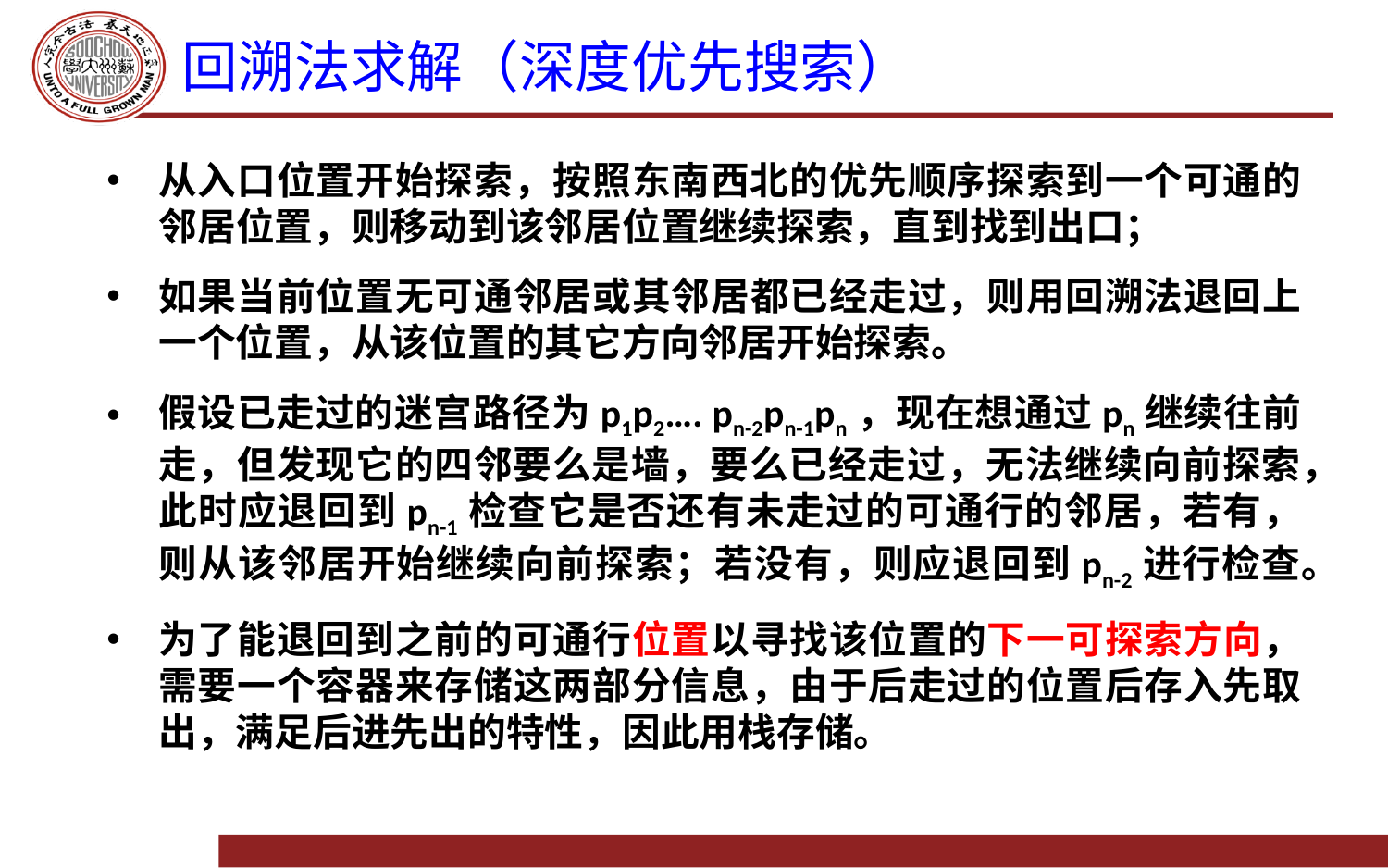

# 回溯法求解（深度优先搜索）
从入口位置开始探索，按照东南西北的优先顺序探索到一个可通的邻居位置，则移动到该邻居位置继续探索，直到找到出口；
如果当前位置无可通邻居或其邻居都已经走过，则用回溯法退回上一个位置，从该位置的其它方向邻居开始探索。
假设已走过的迷宫路径为p1p2…. pn-2pn-1pn，现在想通过pn继续往前走，但发现它的四邻要么是墙，要么已经走过，无法继续向前探索，此时应退回到pn-1检查它是否还有未走过的可通行的邻居，若有，则从该邻居开始继续向前探索；若没有，则应退回到pn-2进行检查。
为了能退回到之前的可通行位置以寻找该位置的下一可探索方向，需要一个容器来存储这两部分信息，由于后走过的位置后存入先取出，满足后进先出的特性，因此用栈存储。